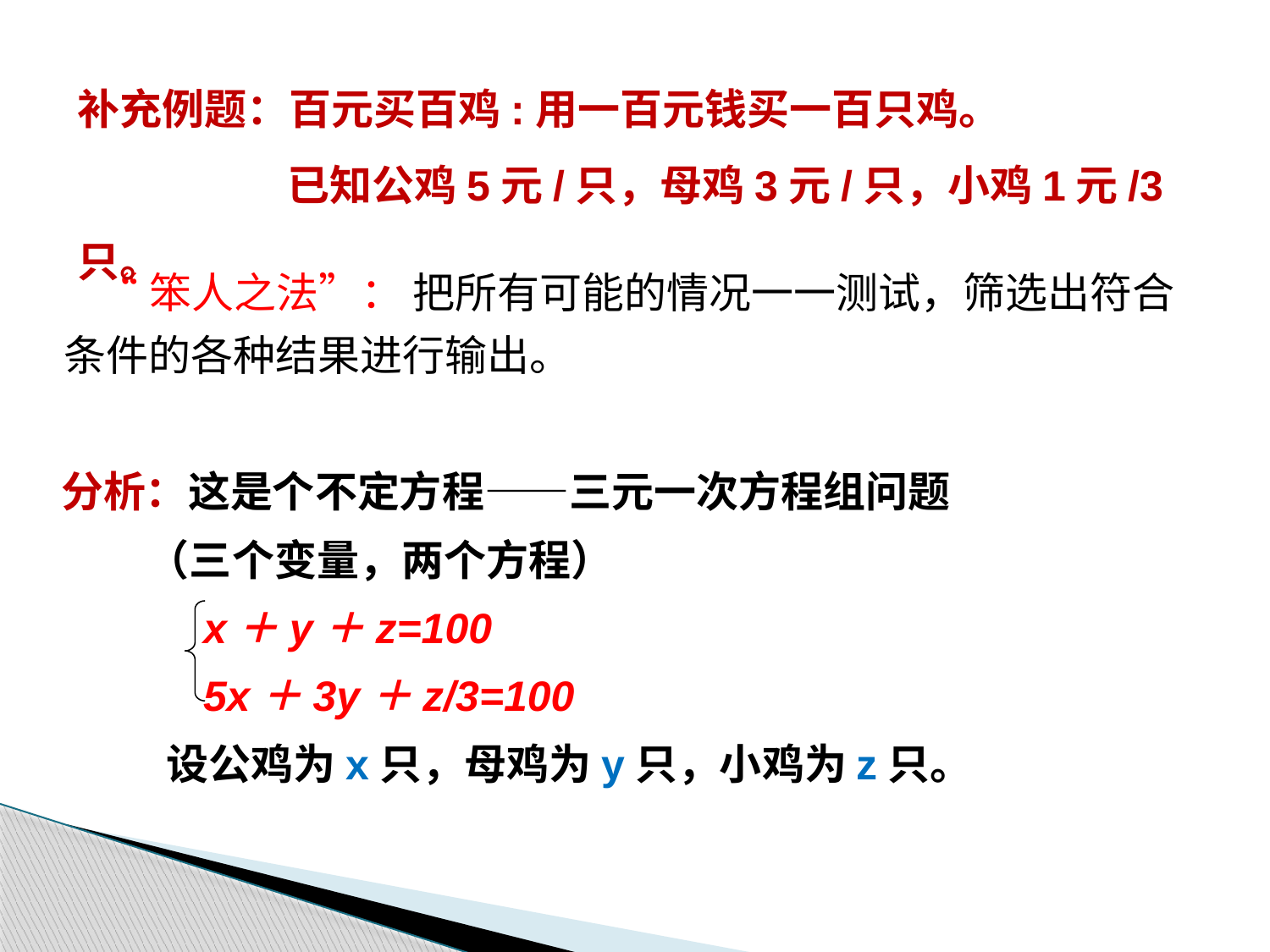

补充例题：百元买百鸡:用一百元钱买一百只鸡。
                     已知公鸡5元/只，母鸡3元/只，小鸡1元/3只。
   “笨人之法”： 把所有可能的情况一一测试，筛选出符合条件的各种结果进行输出。
分析：这是个不定方程——三元一次方程组问题
        （三个变量，两个方程）
            x＋y＋z=100
            5x＋3y＋z/3=100
          设公鸡为x只，母鸡为y只，小鸡为z只。